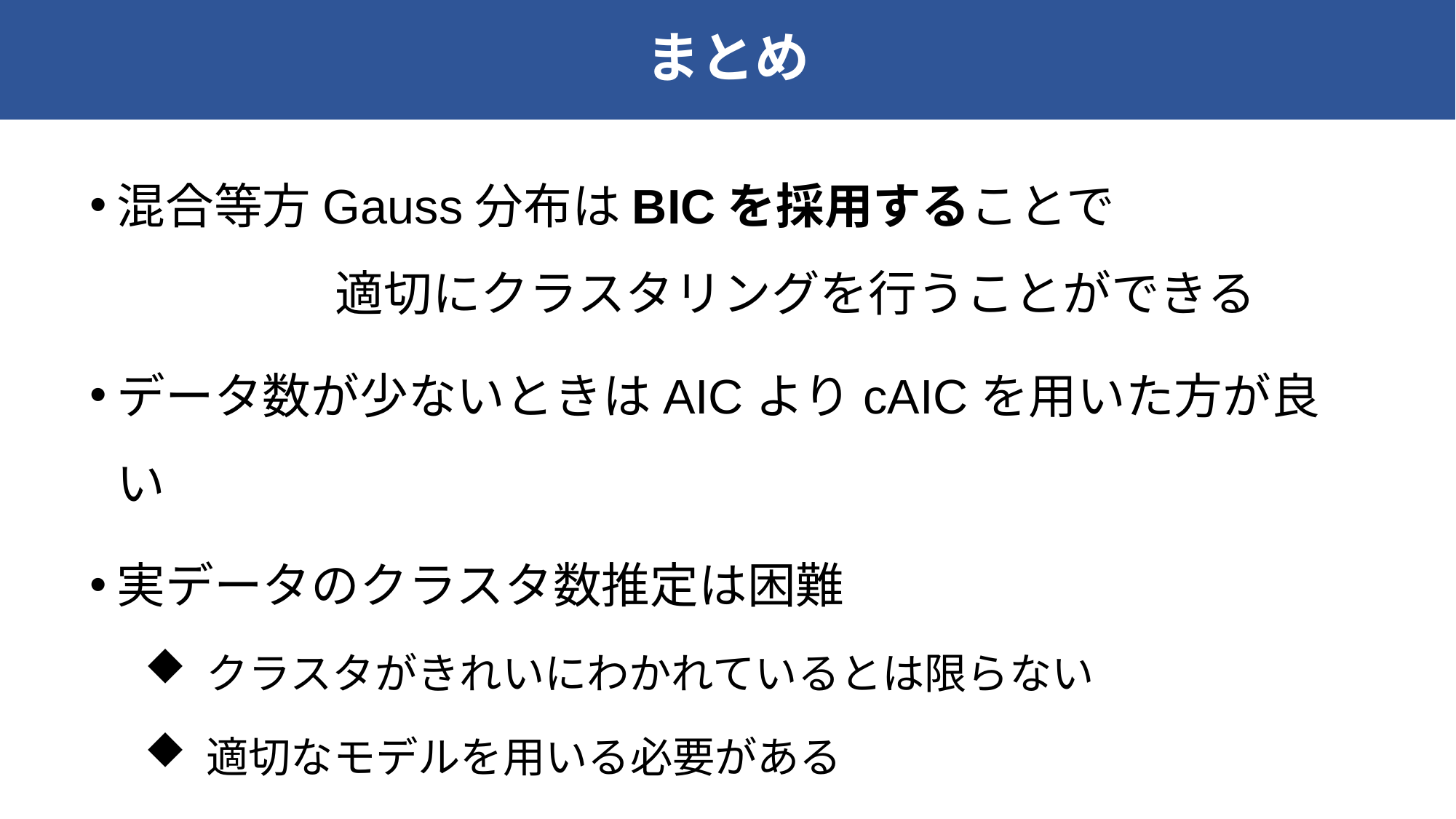

# まとめ
混合等方Gauss分布はBICを採用することで
		適切にクラスタリングを行うことができる
データ数が少ないときはAICよりcAICを用いた方が良い
実データのクラスタ数推定は困難
 クラスタがきれいにわかれているとは限らない
 適切なモデルを用いる必要がある